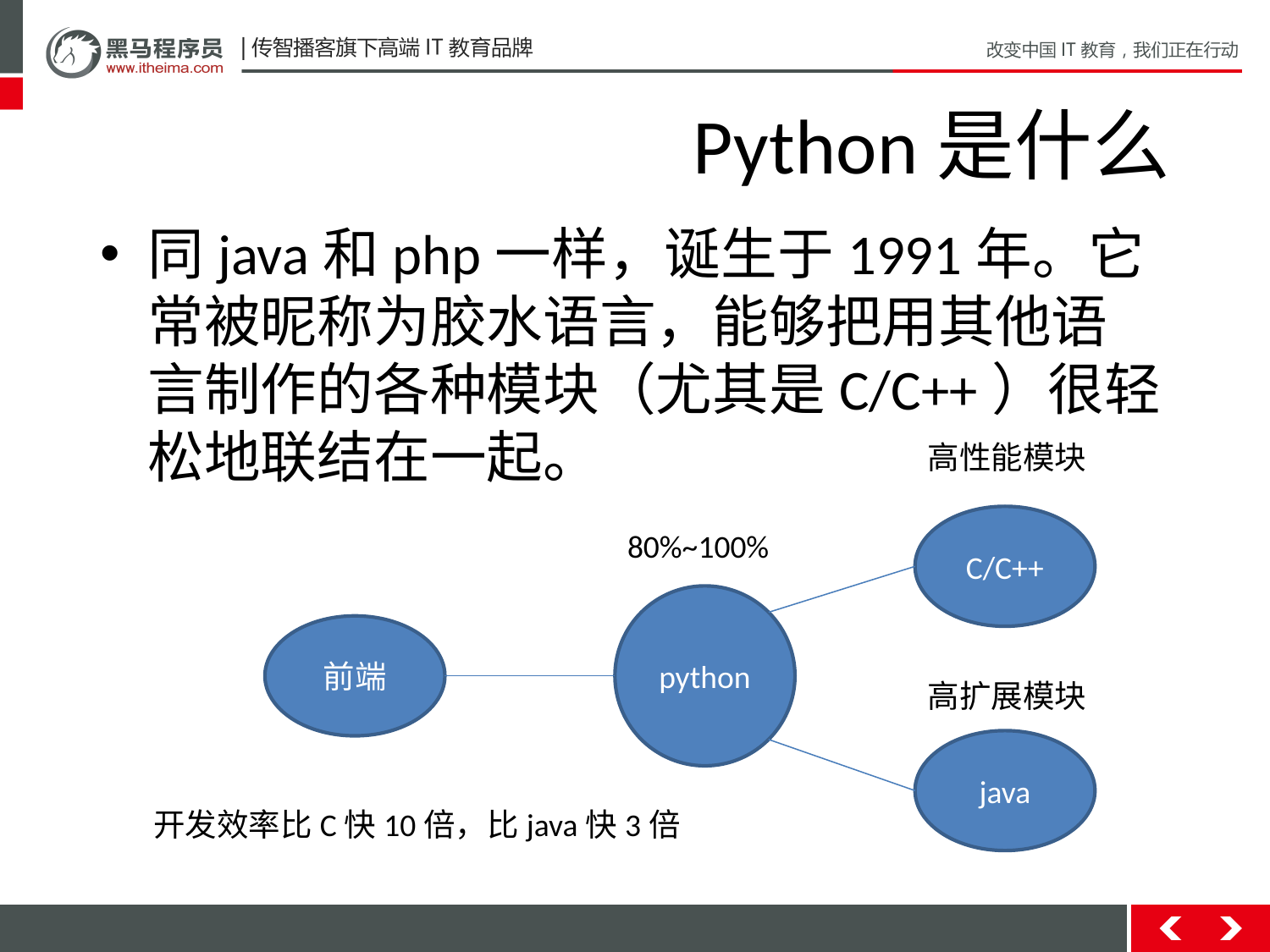

# Python是什么
同java和php一样，诞生于1991年。它常被昵称为胶水语言，能够把用其他语 言制作的各种模块（尤其是C/C++）很轻松地联结在一起。

高性能模块
C/C++
80%~100%
python
前端
高扩展模块
java
开发效率比C快10倍，比java快3倍